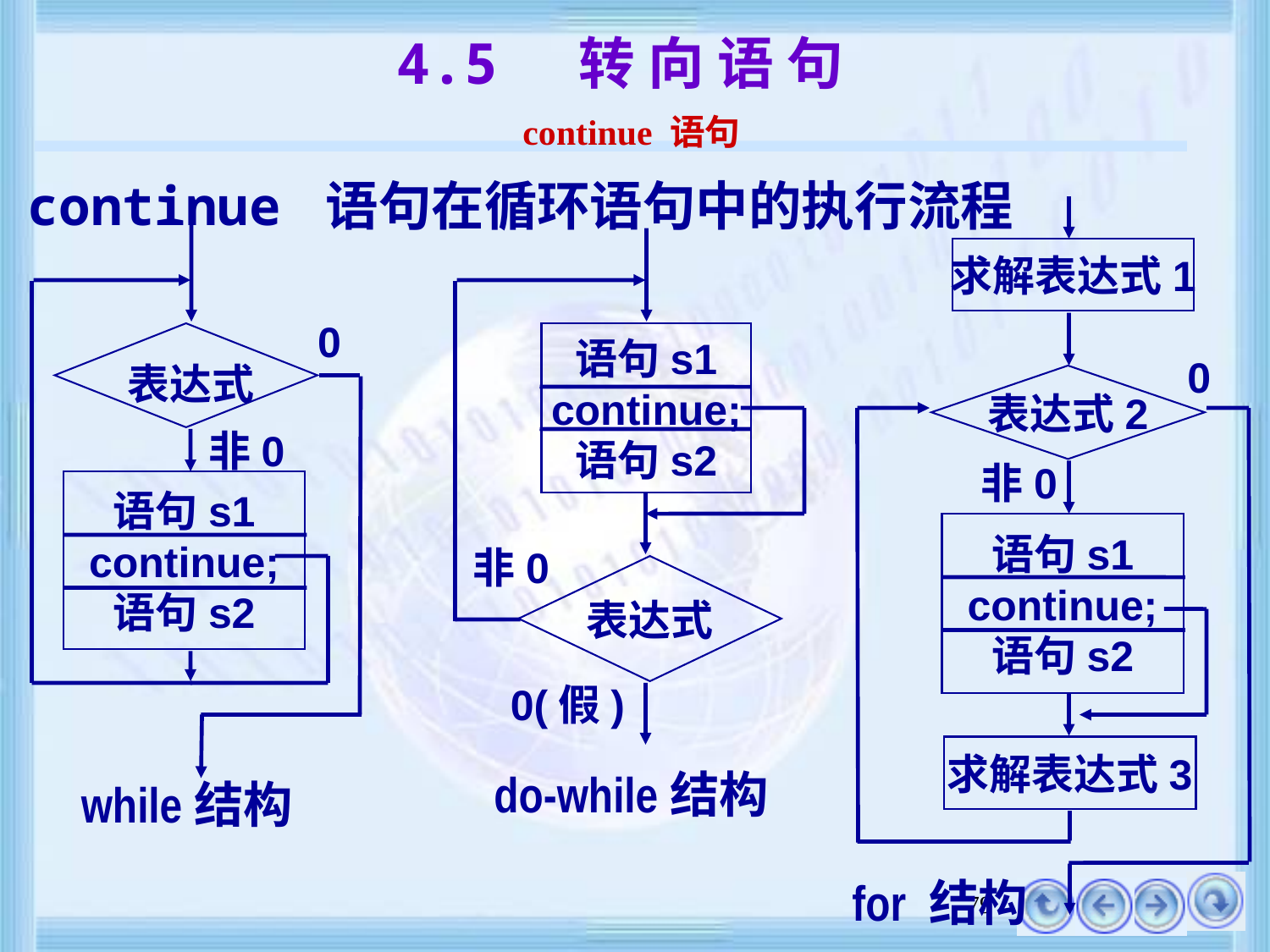

# 4.5  转 向 语 句 continue 语句
continue 语句在循环语句中的执行流程

求解表达式1

0

语句s1
continue;
语句s2
0
表达式
表达式2

非0

非0

语句s1
continue;
语句s2

语句s1
continue;
语句s2

非0

表达式

0(假)

求解表达式3
do-while结构
while结构

for 结构
79